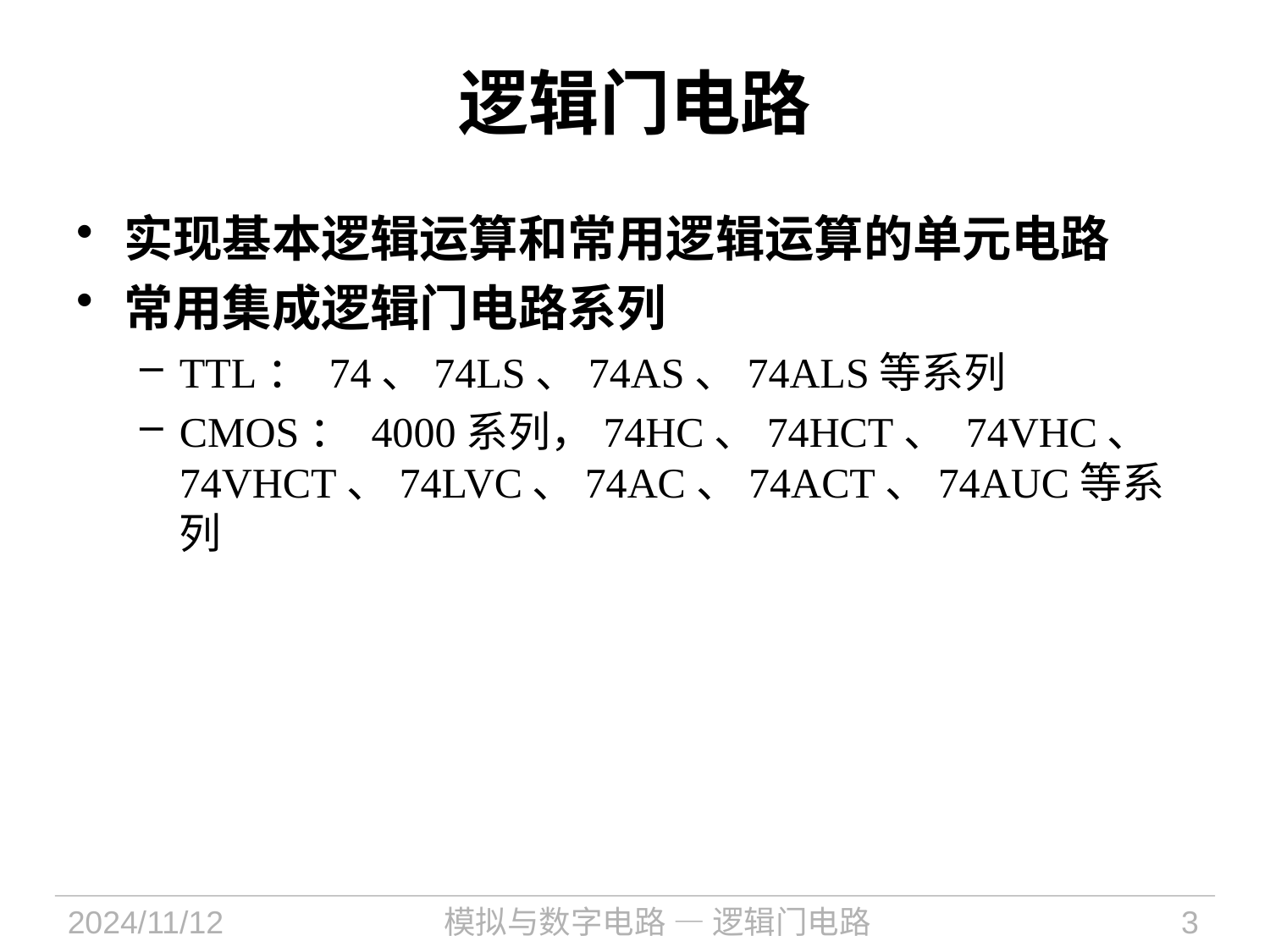

# 逻辑门电路
实现基本逻辑运算和常用逻辑运算的单元电路
常用集成逻辑门电路系列
TTL： 74、74LS、74AS、74ALS等系列
CMOS： 4000系列，74HC、74HCT、 74VHC、 74VHCT、74LVC、74AC、74ACT、74AUC等系列
2024/11/12
模拟与数字电路 — 逻辑门电路
3